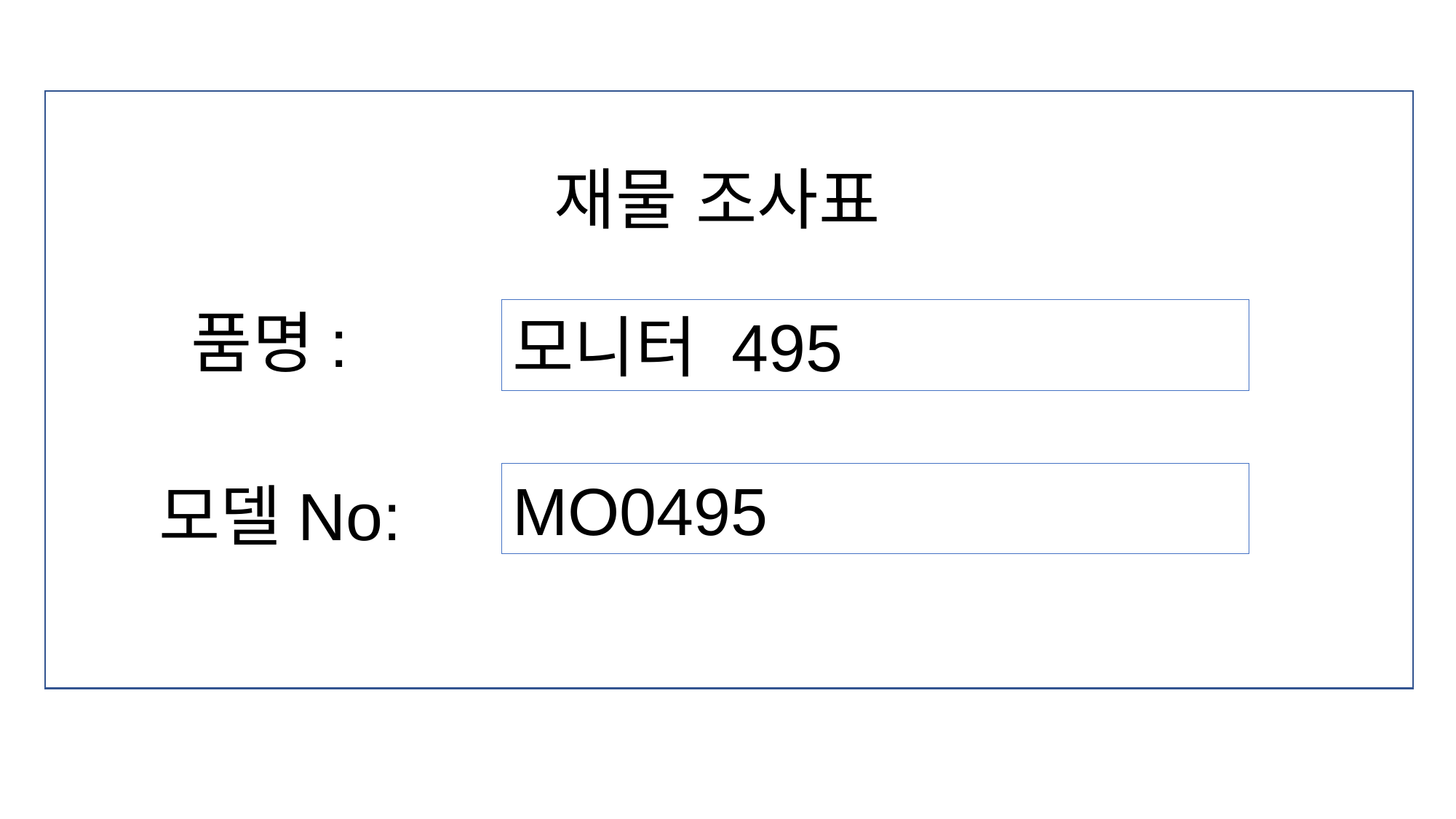

재물 조사표
품명:
모니터 495
MO0495
모델No: